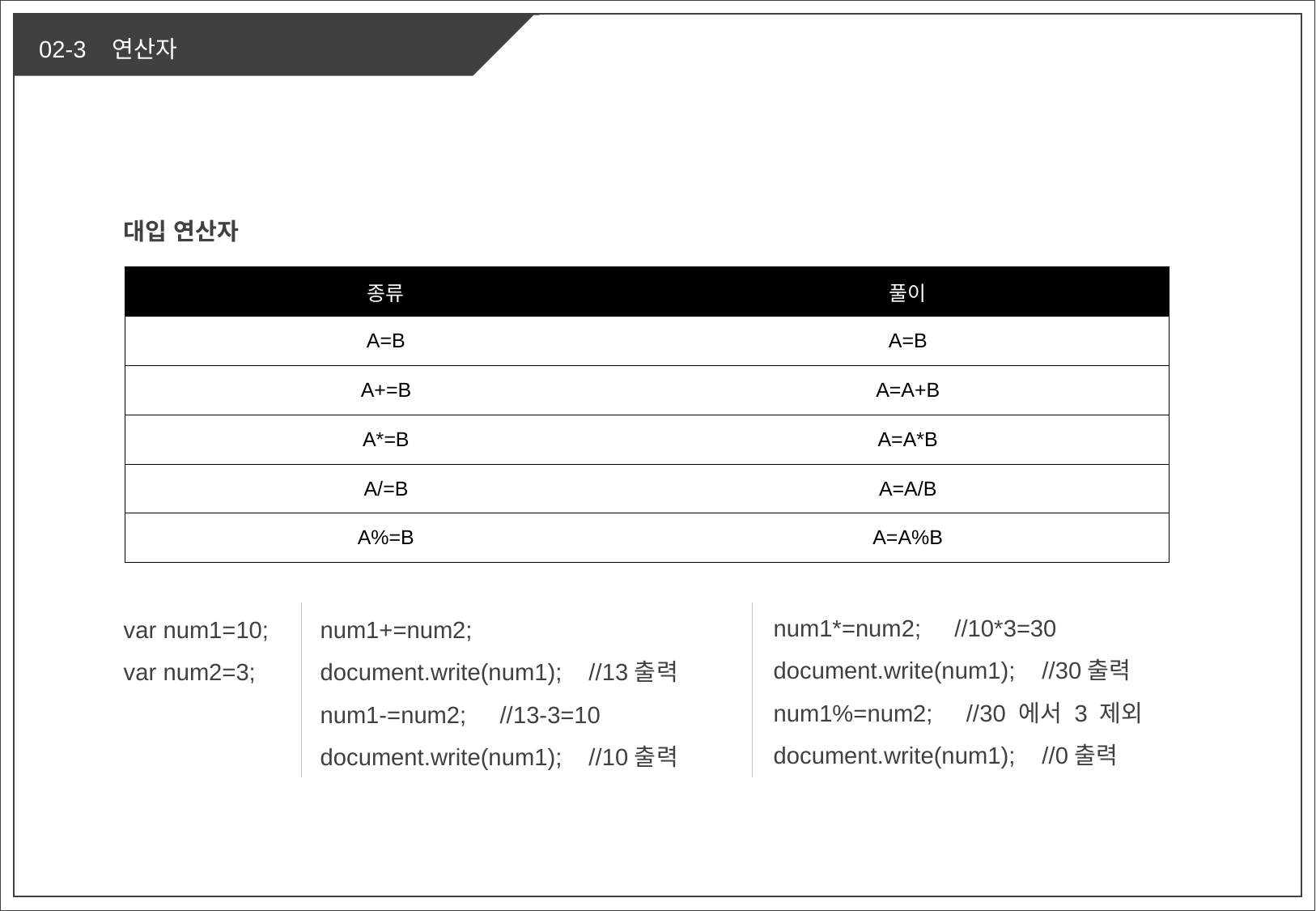

대입 연산자
| 종류 | 풀이 |
| --- | --- |
| A=B | A=B |
| A+=B | A=A+B |
| A\*=B | A=A\*B |
| A/=B | A=A/B |
| A%=B | A=A%B |
 num1*=num2;     //10*3=30
 document.write(num1);    //30출력
 num1%=num2;     //30 에서 3 제외
 document.write(num1);    //0출력
 var num1=10;
 var num2=3;
 num1+=num2;
 document.write(num1);    //13출력
 num1-=num2;     //13-3=10
 document.write(num1);    //10출력